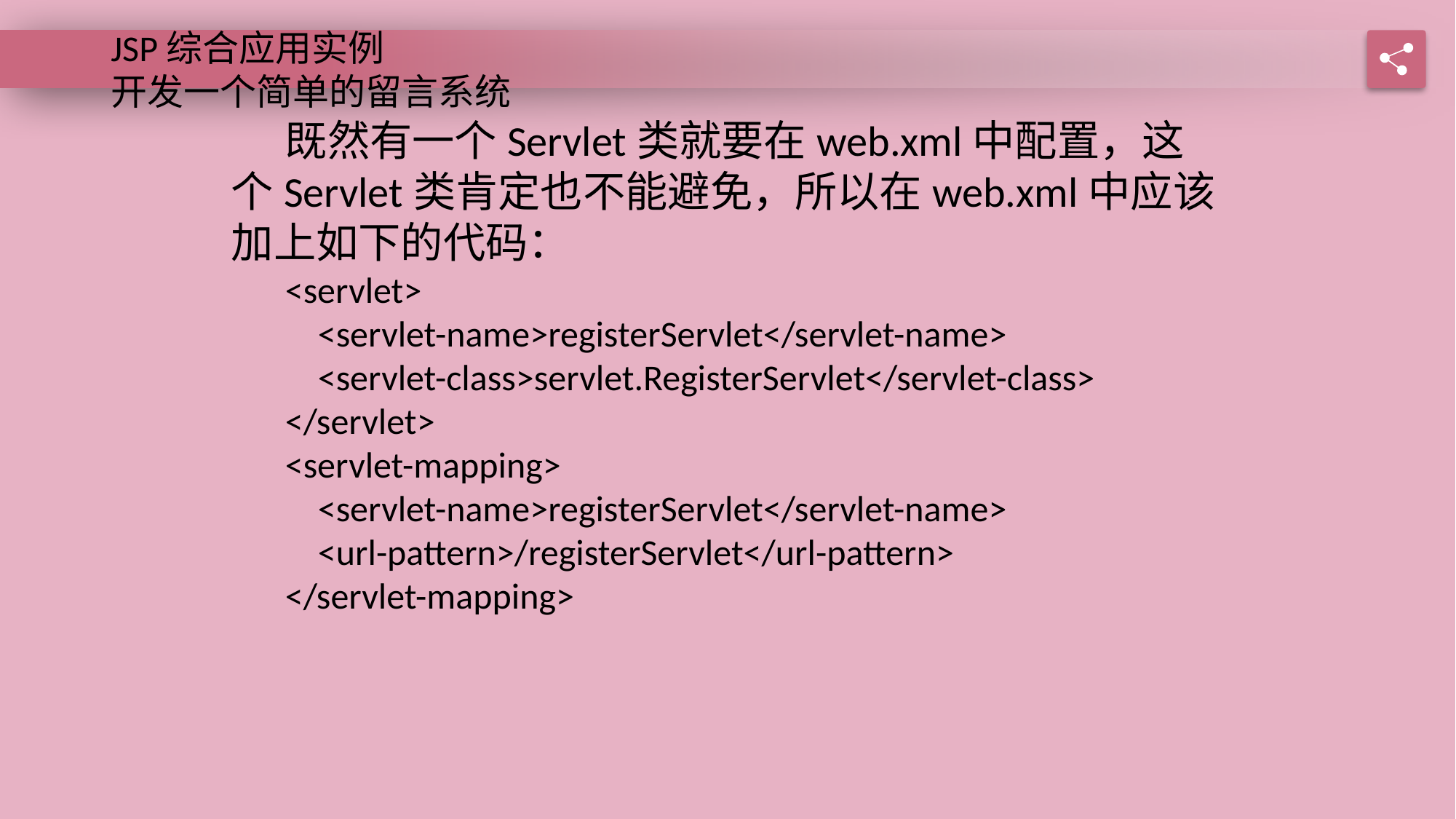

JSP综合应用实例
开发一个简单的留言系统
既然有一个Servlet类就要在web.xml中配置，这个Servlet类肯定也不能避免，所以在web.xml中应该加上如下的代码：
<servlet>
    <servlet-name>registerServlet</servlet-name>
    <servlet-class>servlet.RegisterServlet</servlet-class>
</servlet>
<servlet-mapping>
    <servlet-name>registerServlet</servlet-name>
    <url-pattern>/registerServlet</url-pattern>
</servlet-mapping>

88